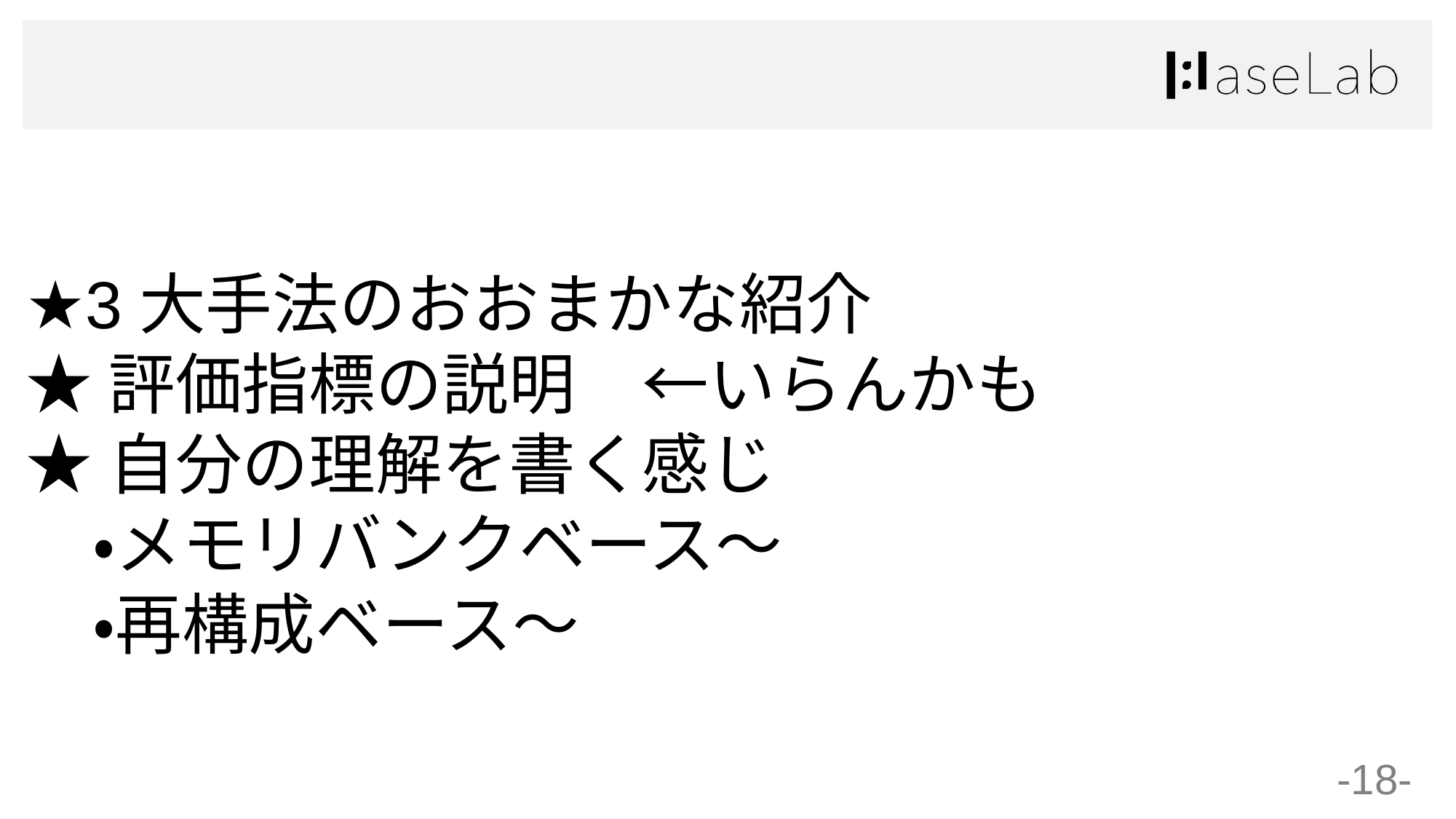

★3大手法のおおまかな紹介
★評価指標の説明　←いらんかも
★自分の理解を書く感じ
　・メモリバンクベース～
　・再構成ベース～
-18-